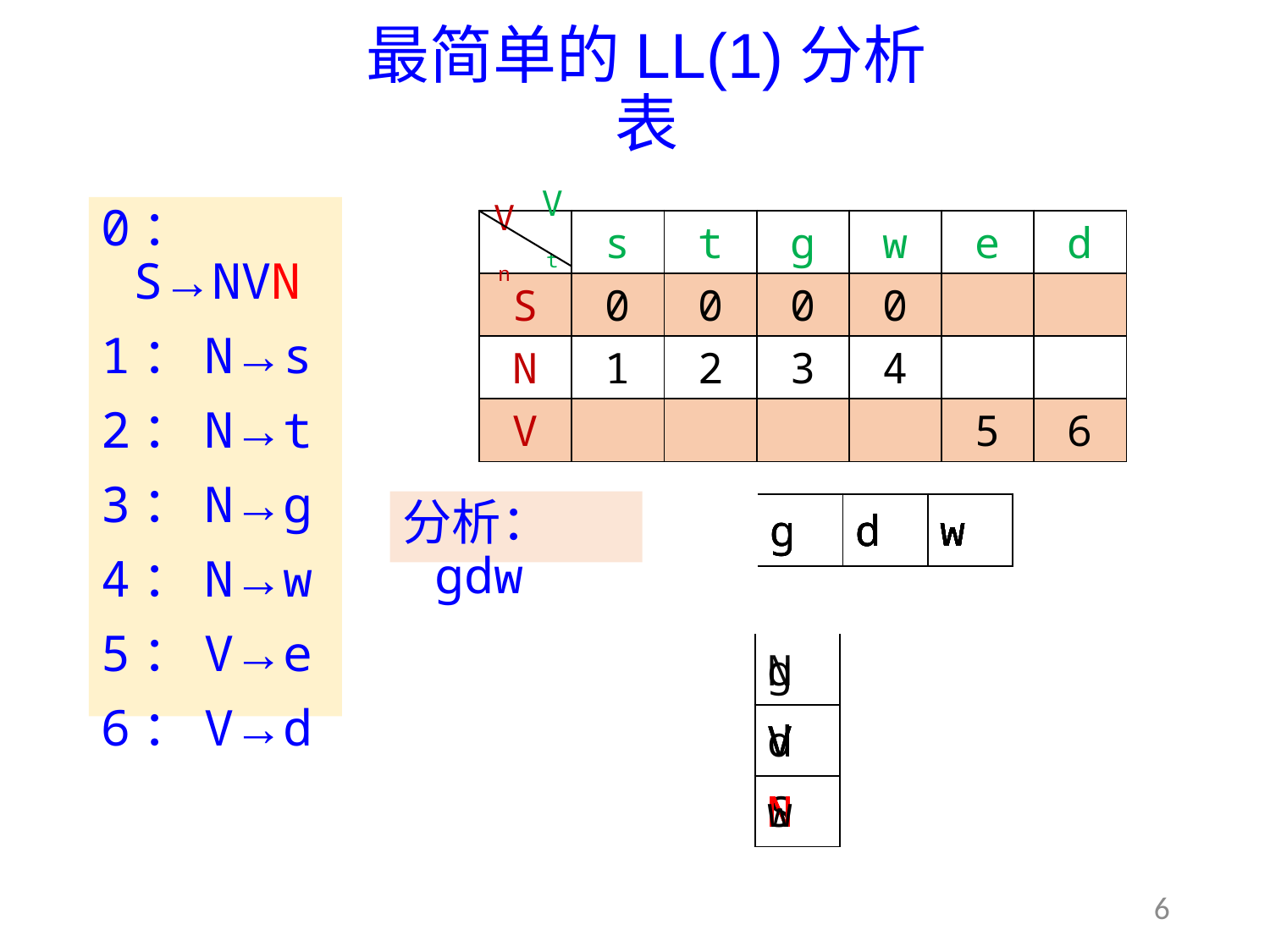

# 最简单的LL(1)分析表
0：S→NVN
1：N→s
2：N→t
3：N→g
4：N→w
5：V→e
6：V→d
Vt
Vn
|  | s | t | g | w | e | d |
| --- | --- | --- | --- | --- | --- | --- |
| S | 0 | 0 | 0 | 0 |  |  |
| N | 1 | 2 | 3 | 4 |  |  |
| V |  |  |  |  | 5 | 6 |
分析：gdw
| g | d | w |
| --- | --- | --- |
|  | d | w |
| --- | --- | --- |
|  |  | w |
| --- | --- | --- |
| g | d | w |
| --- | --- | --- |
| g | d | w |
| --- | --- | --- |
|  | d | w |
| --- | --- | --- |
|  |  | w |
| --- | --- | --- |
|  |
| --- |
|  |
| S |
| N |
| --- |
| V |
| N |
| g |
| --- |
| V |
| N |
|  |
| --- |
| V |
| N |
|  |
| --- |
| d |
| N |
|  |
| --- |
|  |
| N |
|  |
| --- |
|  |
| w |
6